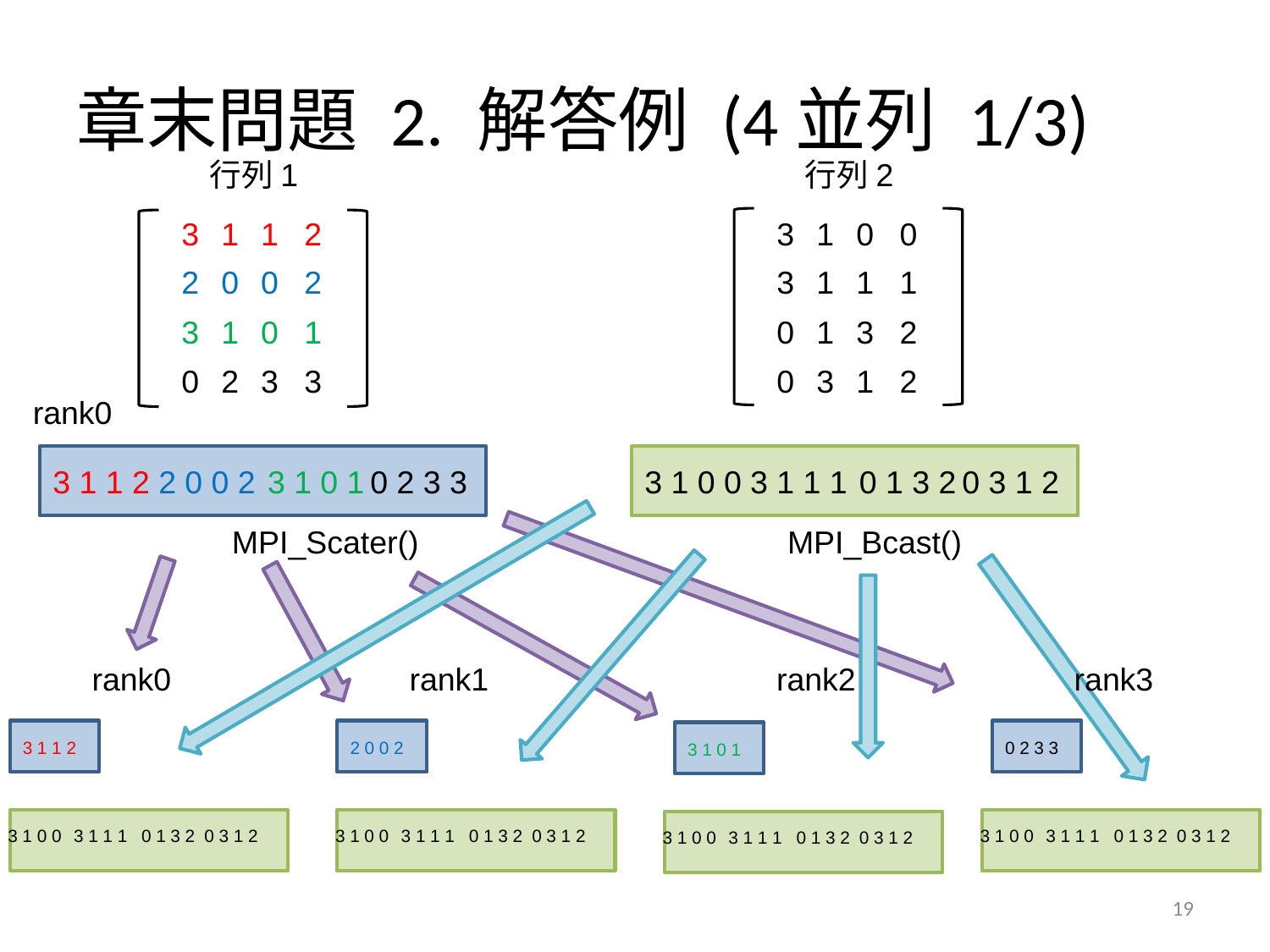

# 章末問題 2. 解答例 (4並列 1/3)
行列1
行列2
3
1
1
2

3
1
0
0

2
0
0
2
3
1
1
1
3
1
0
1
0
1
3
2
0
2
3
3
0
3
1
2

rank0

3 1 0 0
3 1 1 1
0 1 3 2
0 3 1 2
3 1 1 2
2 0 0 2
3 1 0 1
0 2 3 3

MPI_Scater()
MPI_Bcast()

rank0
rank1
rank2
rank3

3 1 1 2
2 0 0 2
0 2 3 3
3 1 0 1

3 1 0 0
3 1 1 1
0 1 3 2
0 3 1 2

3 1 0 0
3 1 1 1
0 1 3 2
0 3 1 2

3 1 0 0
3 1 1 1
0 1 3 2
0 3 1 2

3 1 0 0
3 1 1 1
0 1 3 2
0 3 1 2
19